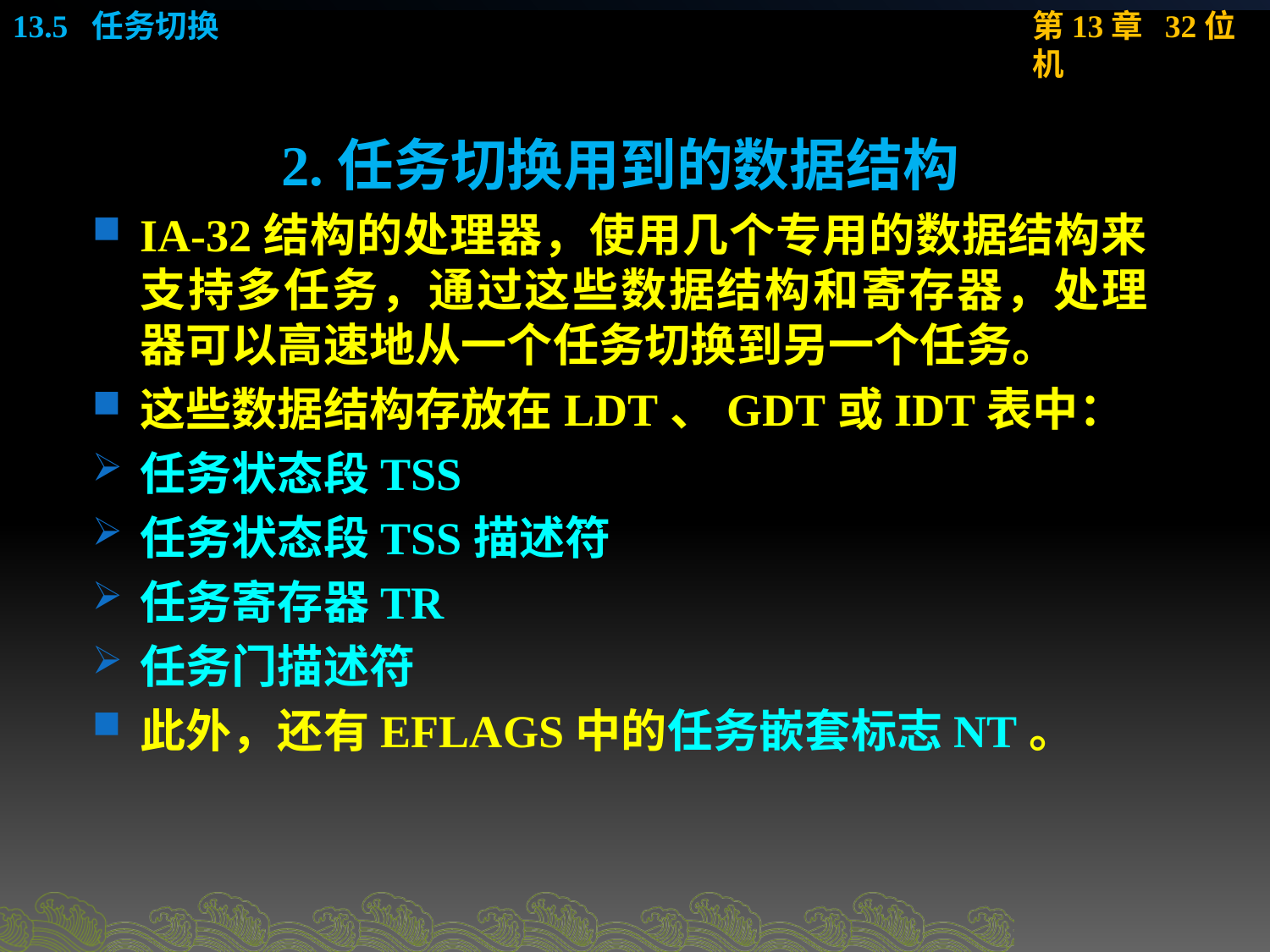

2.任务切换用到的数据结构
IA-32结构的处理器，使用几个专用的数据结构来支持多任务，通过这些数据结构和寄存器，处理器可以高速地从一个任务切换到另一个任务。
这些数据结构存放在LDT、GDT或IDT表中：
任务状态段TSS
任务状态段TSS描述符
任务寄存器TR
任务门描述符
此外，还有EFLAGS中的任务嵌套标志NT。